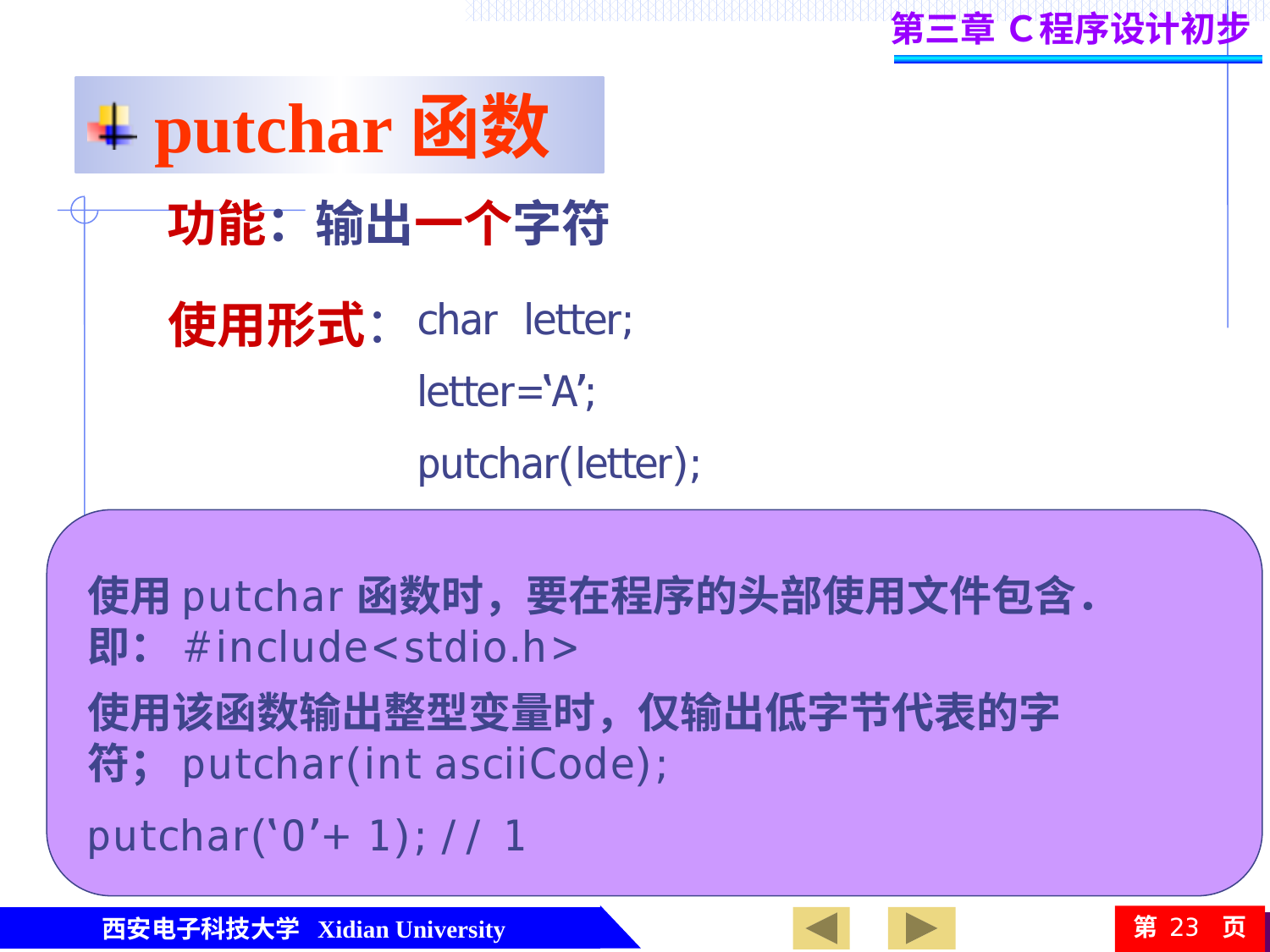

第三章 Ｃ程序设计初步

 putchar函数
功能：输出一个字符
使用形式：
char  letter;
letter=‘A’;
putchar(letter);

使用putchar函数时，要在程序的头部使用文件包含．即：#include<stdio.h>

使用该函数输出整型变量时，仅输出低字节代表的字符；putchar(int asciiCode);
putchar(‘0’+ 1); // 1